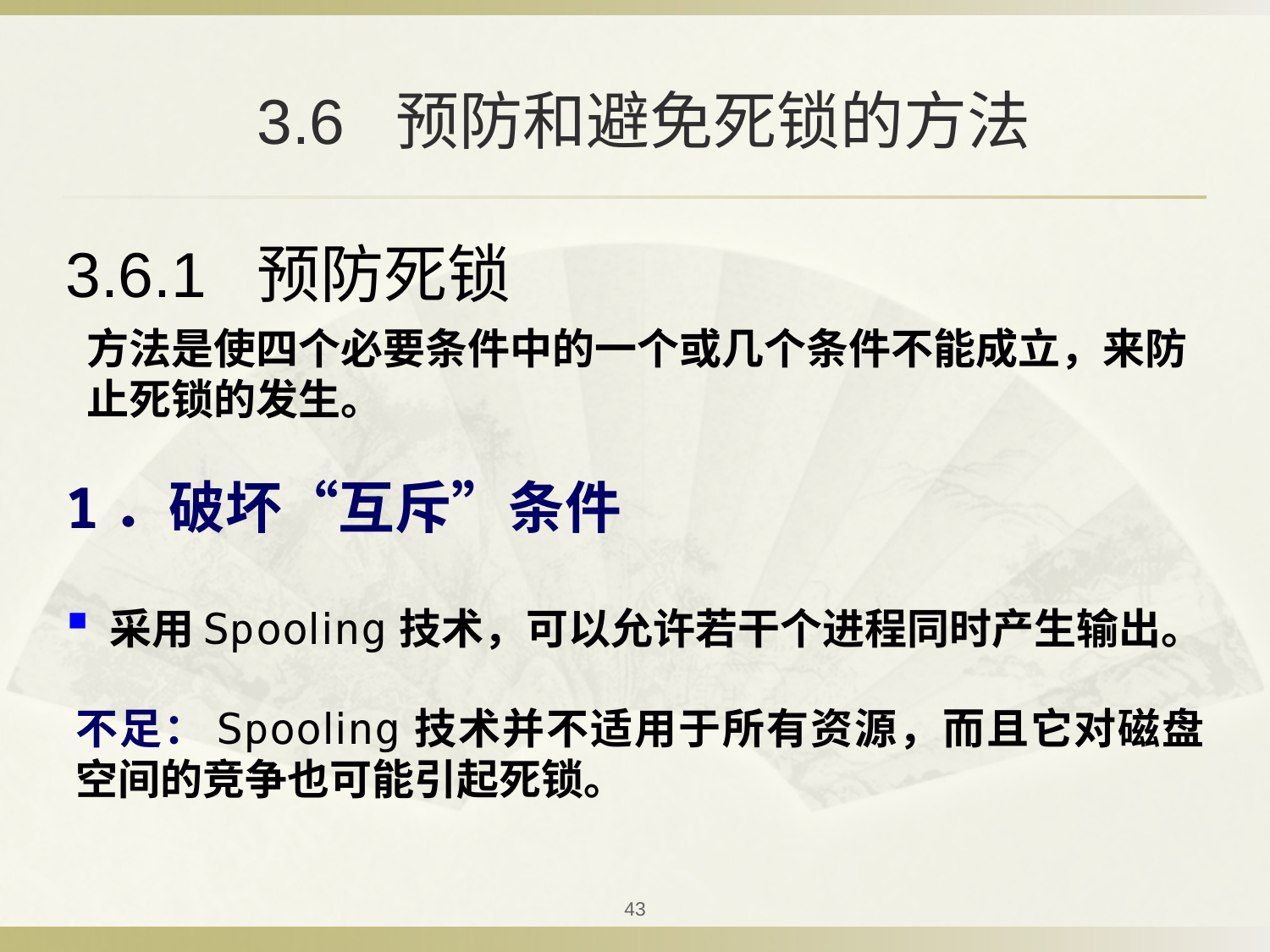

# 3.6  预防和避免死锁的方法
3.6.1  预防死锁
方法是使四个必要条件中的一个或几个条件不能成立，来防止死锁的发生。
1．破坏“互斥”条件
 采用Spooling技术，可以允许若干个进程同时产生输出。
不足：Spooling技术并不适用于所有资源，而且它对磁盘空间的竞争也可能引起死锁。
43